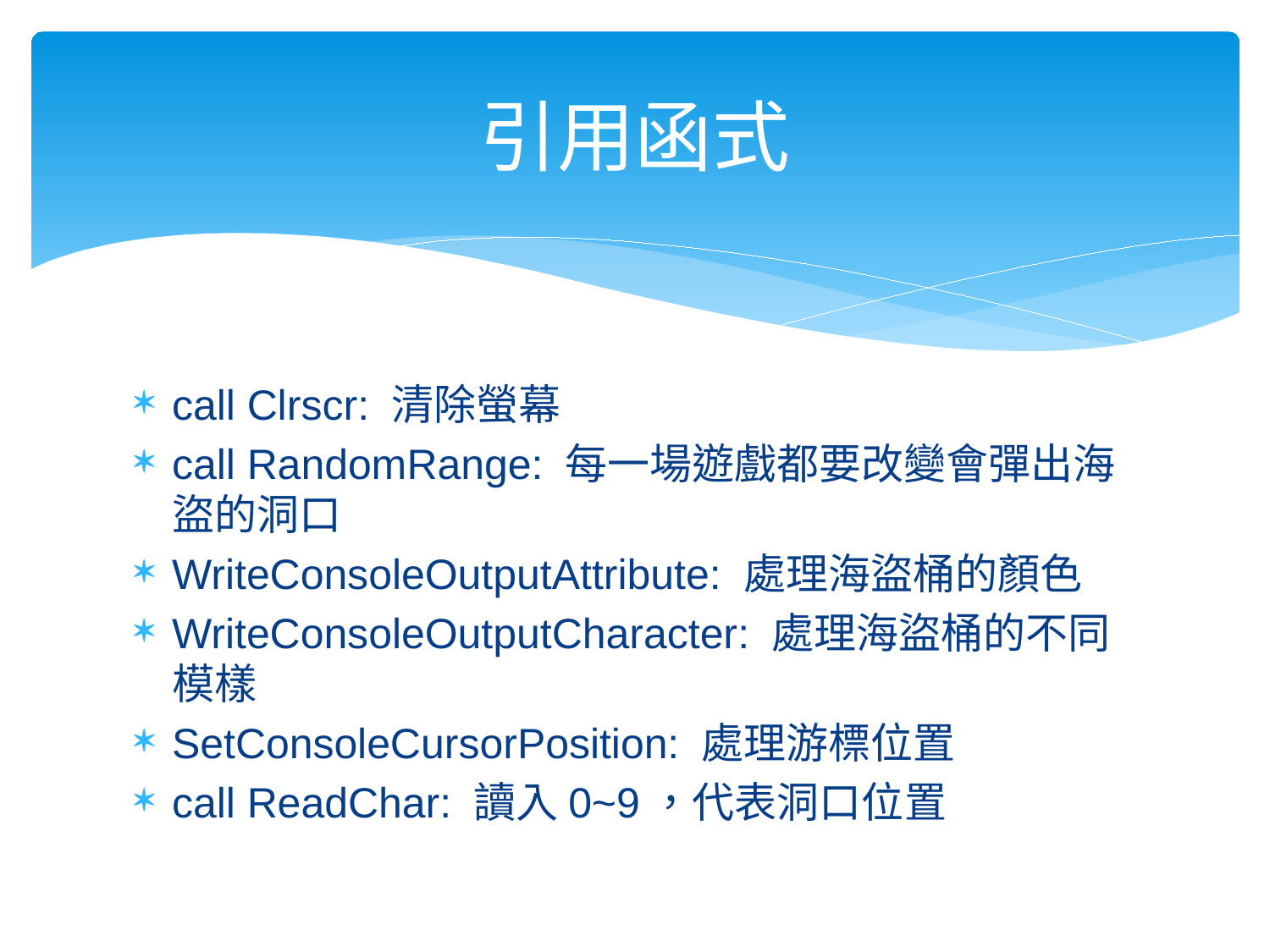

# 引用函式
call Clrscr: 清除螢幕
call RandomRange: 每一場遊戲都要改變會彈出海盜的洞口
WriteConsoleOutputAttribute: 處理海盜桶的顏色
WriteConsoleOutputCharacter: 處理海盜桶的不同模樣
SetConsoleCursorPosition: 處理游標位置
call ReadChar: 讀入0~9，代表洞口位置